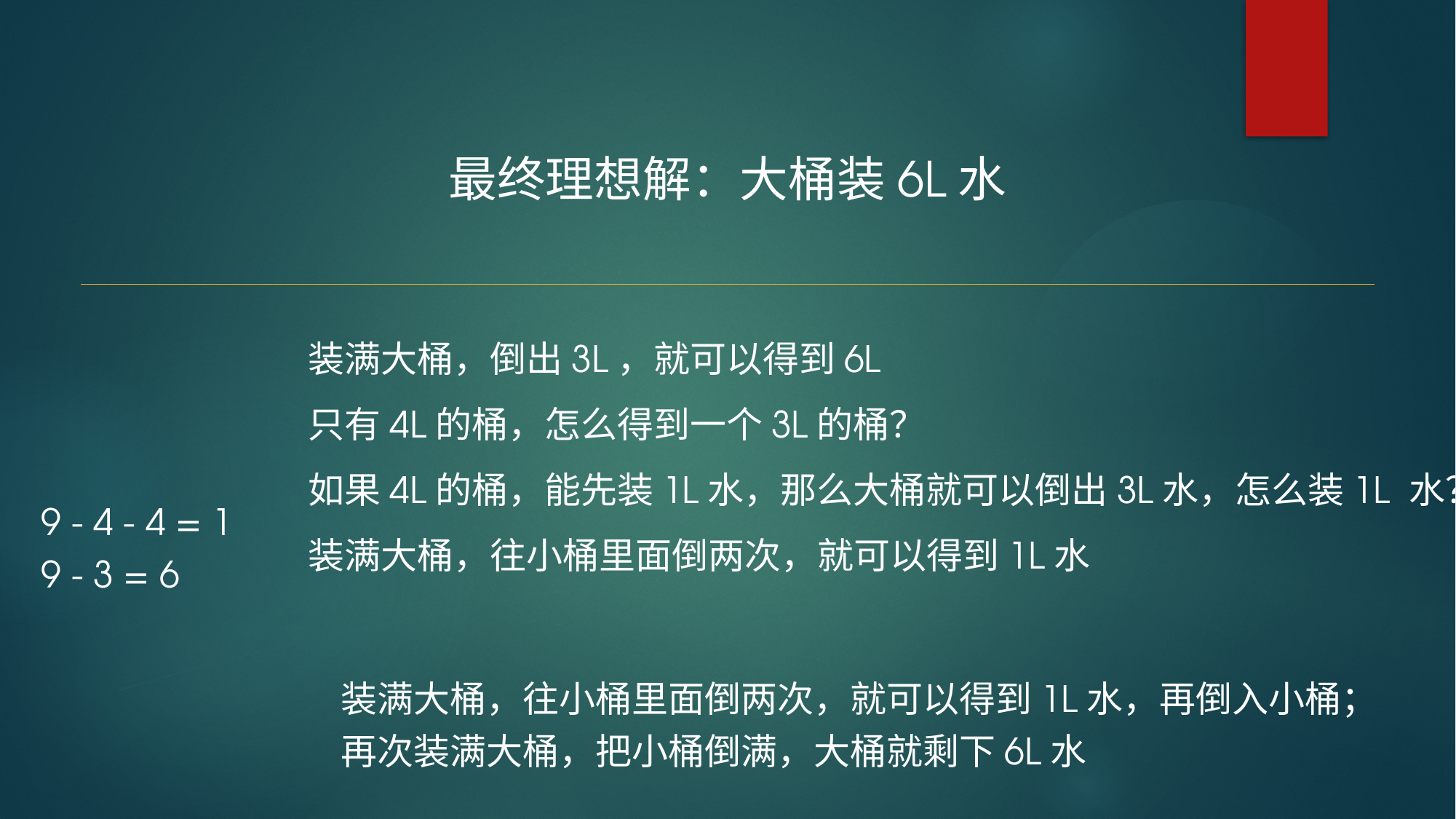

最终理想解：大桶装6L水

装满大桶，倒出3L，就可以得到6L
只有4L的桶，怎么得到一个3L的桶？
如果4L的桶，能先装1L水，那么大桶就可以倒出3L水，怎么装1L 水？
装满大桶，往小桶里面倒两次，就可以得到1L水
9 - 4 - 4 = 1
9 - 3 = 6
装满大桶，往小桶里面倒两次，就可以得到1L水，再倒入小桶；
再次装满大桶，把小桶倒满，大桶就剩下6L水